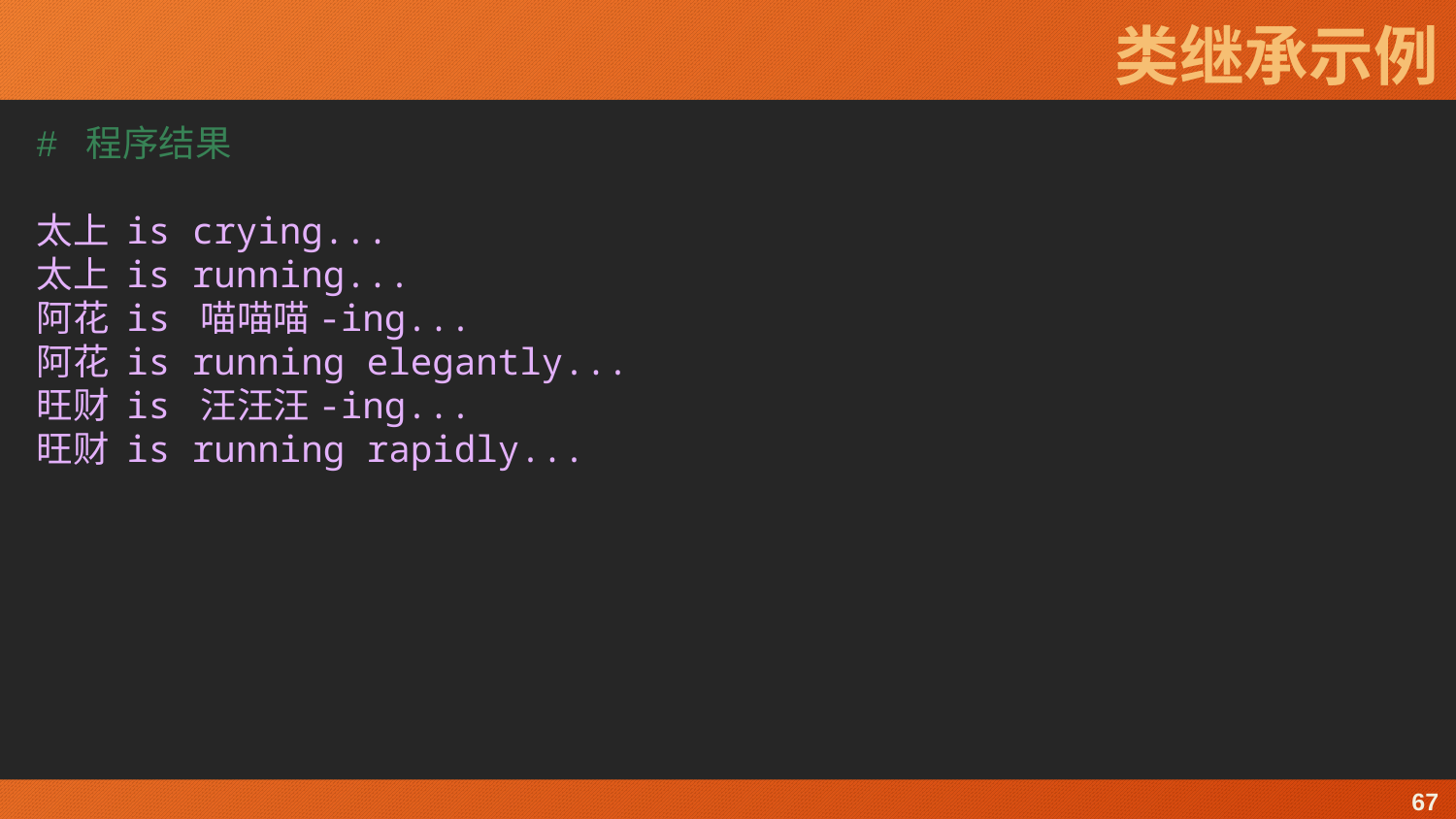

# 类继承示例
#  程序结果

太上 is crying...
太上 is running...
阿花 is 喵喵喵-ing...
阿花 is running elegantly...
旺财 is 汪汪汪-ing...
旺财 is running rapidly...
67